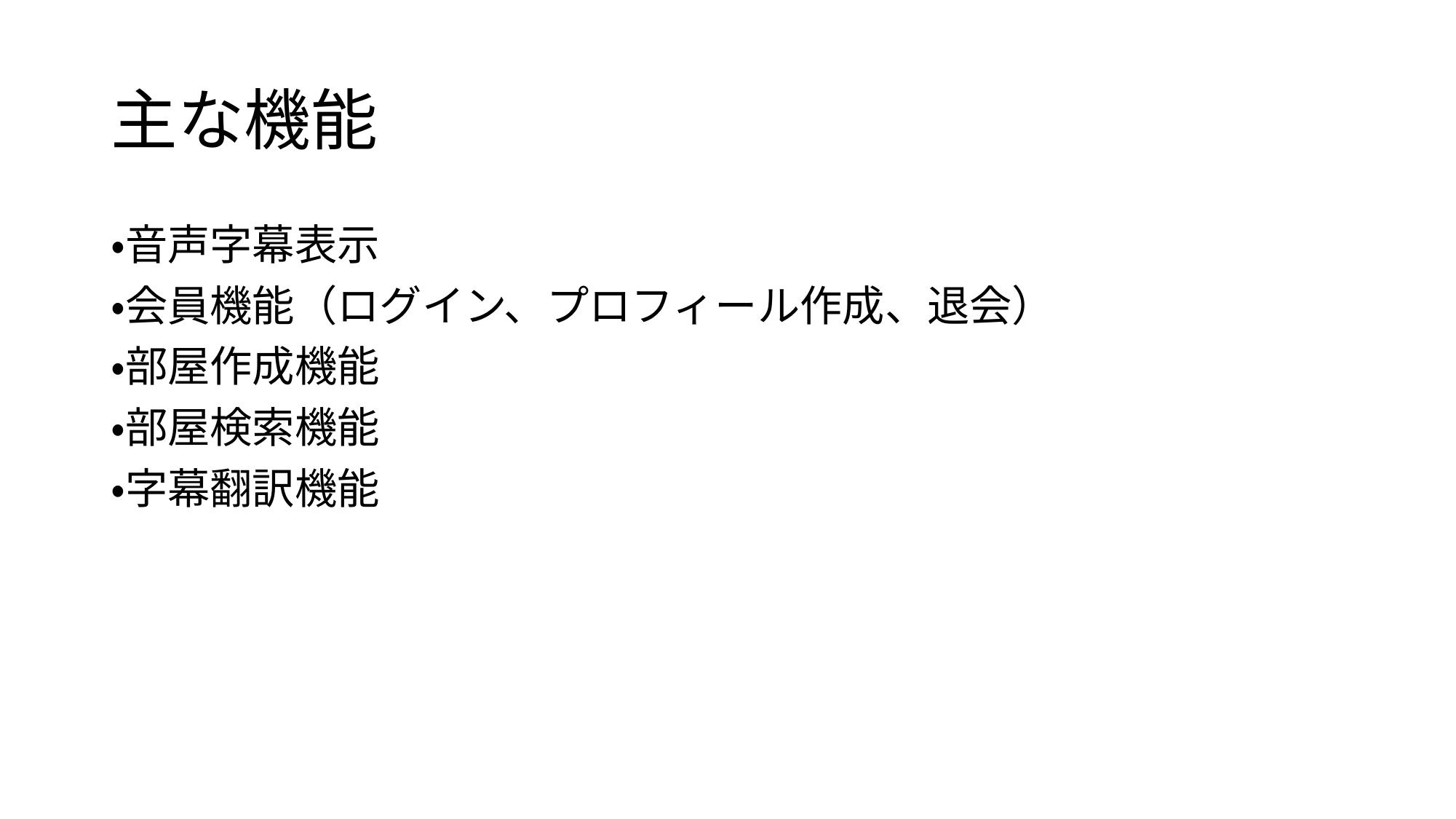

# 主な機能
・音声字幕表示
・会員機能（ログイン、プロフィール作成、退会）
・部屋作成機能
・部屋検索機能
・字幕翻訳機能